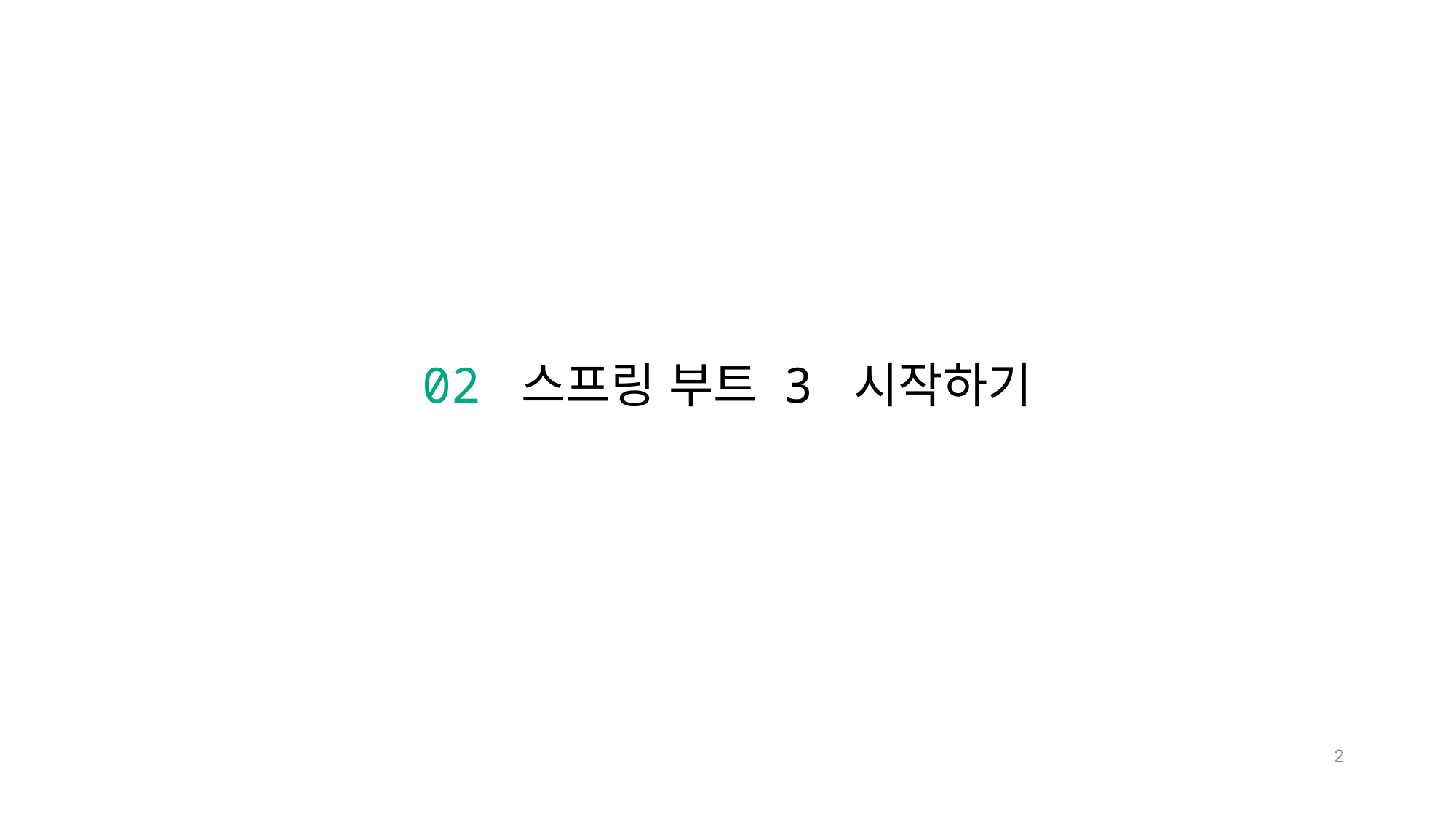

# 02 스프링 부트 3 시작하기
2